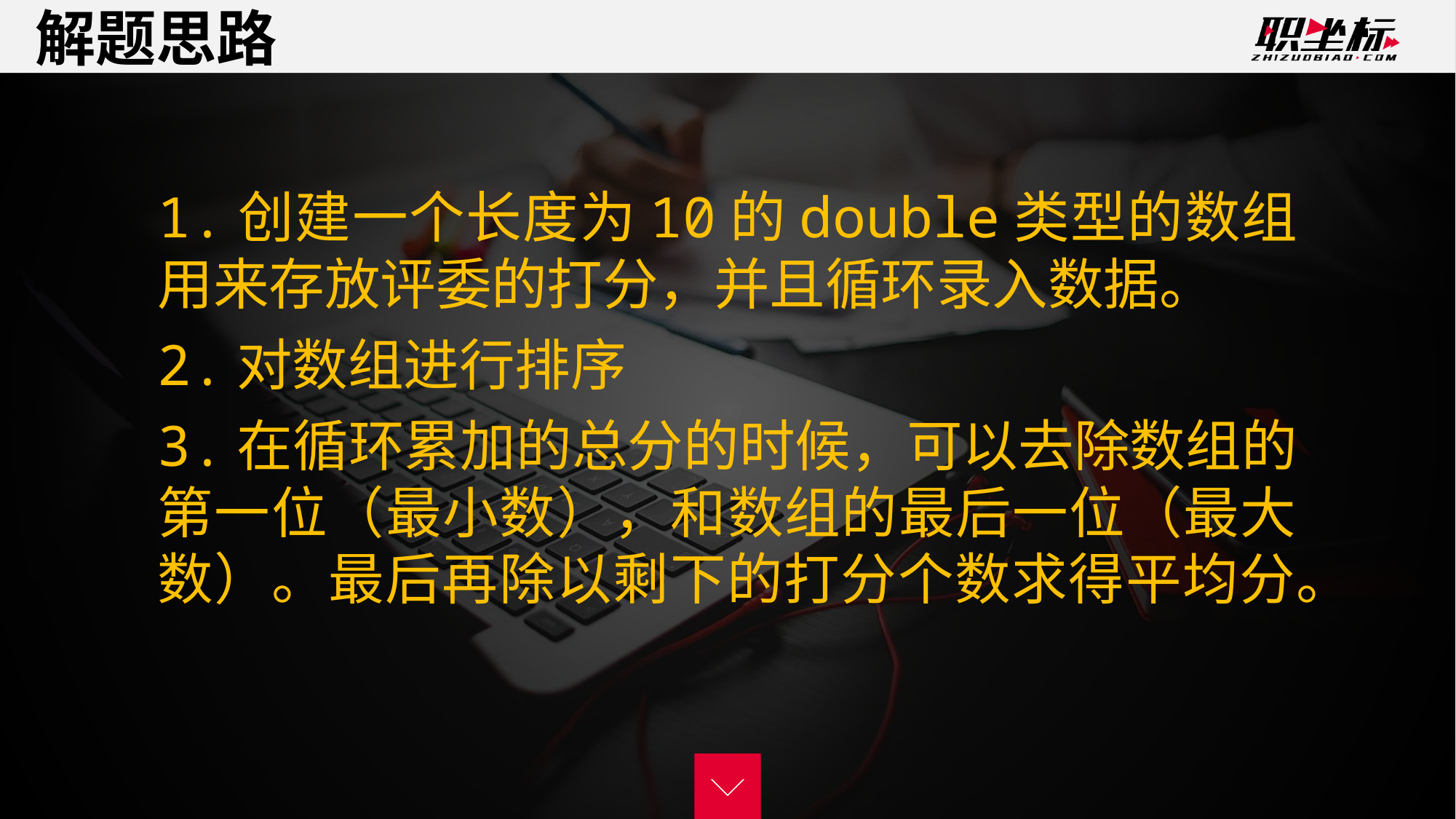

解题思路

1.创建一个长度为10的double类型的数组用来存放评委的打分，并且循环录入数据。
2.对数组进行排序
3.在循环累加的总分的时候，可以去除数组的第一位（最小数），和数组的最后一位（最大数）。最后再除以剩下的打分个数求得平均分。